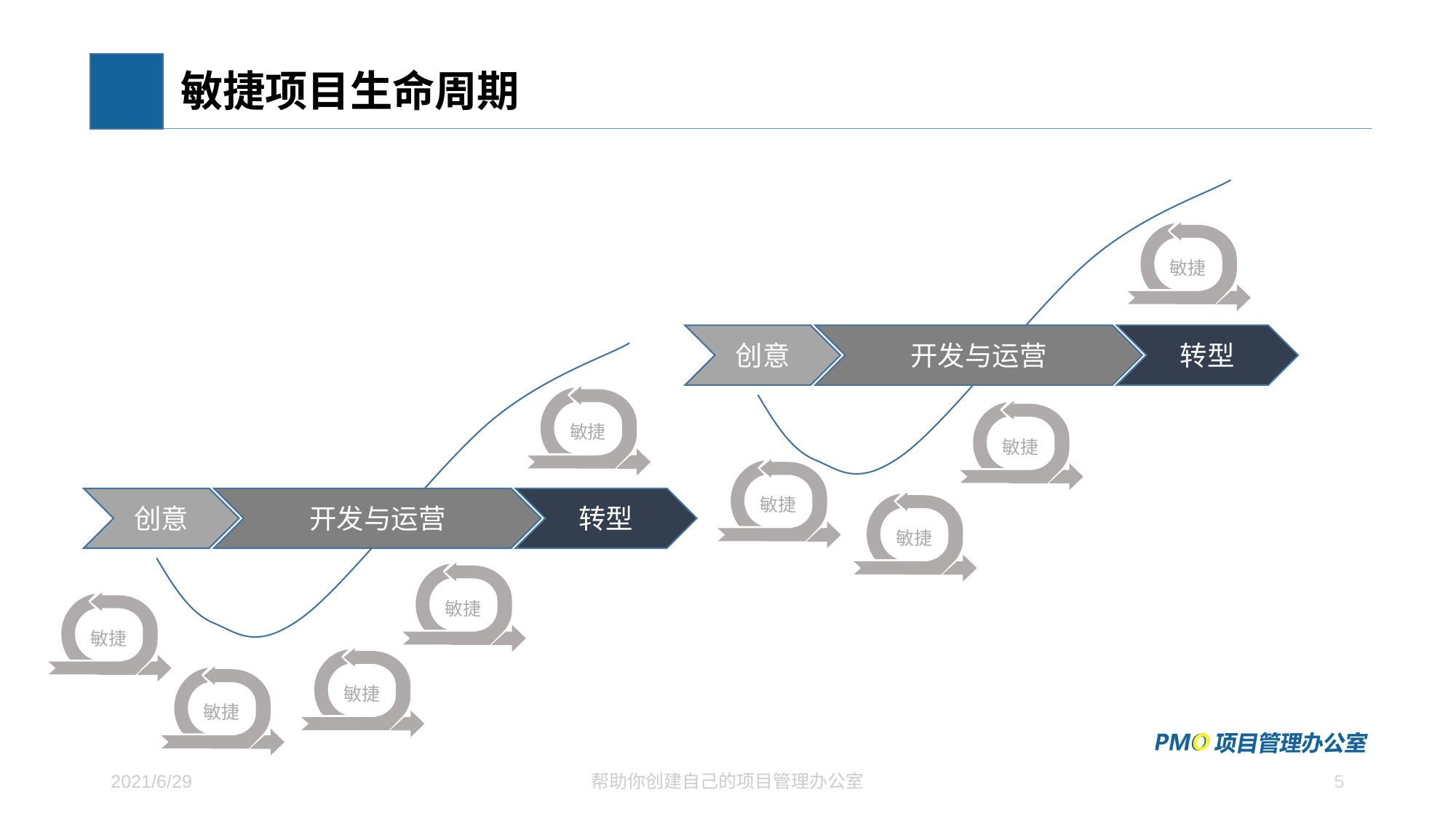

# 敏捷项目生命周期

敏捷
创意
开发与运营
转型

敏捷

敏捷

敏捷
创意
开发与运营
转型

敏捷

敏捷

敏捷

敏捷

敏捷
5
2021/6/29
帮助你创建自己的项目管理办公室